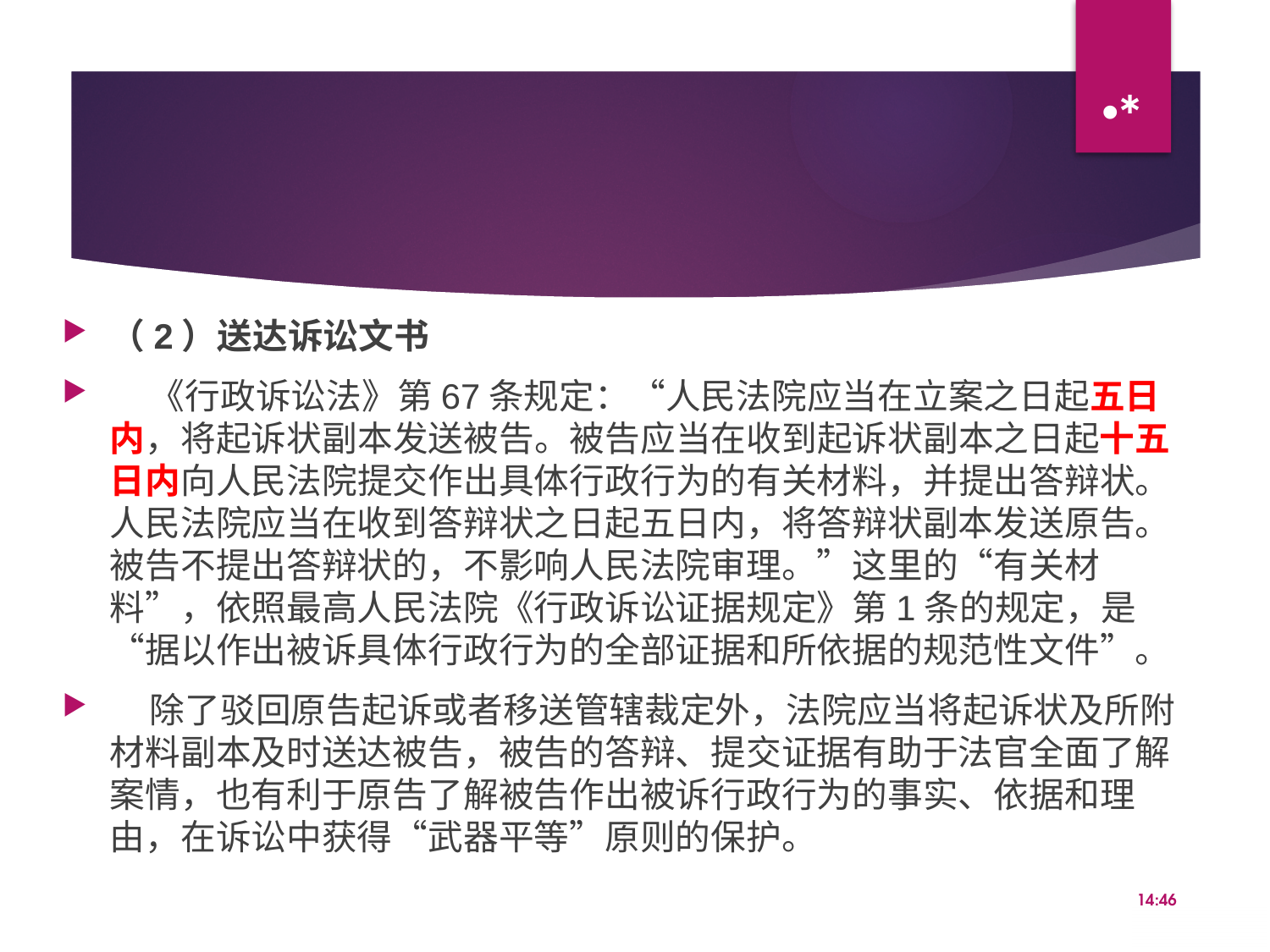

*
#
（2）送达诉讼文书
    《行政诉讼法》第67条规定：“人民法院应当在立案之日起五日内，将起诉状副本发送被告。被告应当在收到起诉状副本之日起十五日内向人民法院提交作出具体行政行为的有关材料，并提出答辩状。人民法院应当在收到答辩状之日起五日内，将答辩状副本发送原告。被告不提出答辩状的，不影响人民法院审理。”这里的“有关材料”，依照最高人民法院《行政诉讼证据规定》第1条的规定，是“据以作出被诉具体行政行为的全部证据和所依据的规范性文件”。
    除了驳回原告起诉或者移送管辖裁定外，法院应当将起诉状及所附材料副本及时送达被告，被告的答辩、提交证据有助于法官全面了解案情，也有利于原告了解被告作出被诉行政行为的事实、依据和理由，在诉讼中获得“武器平等”原则的保护。

14:46